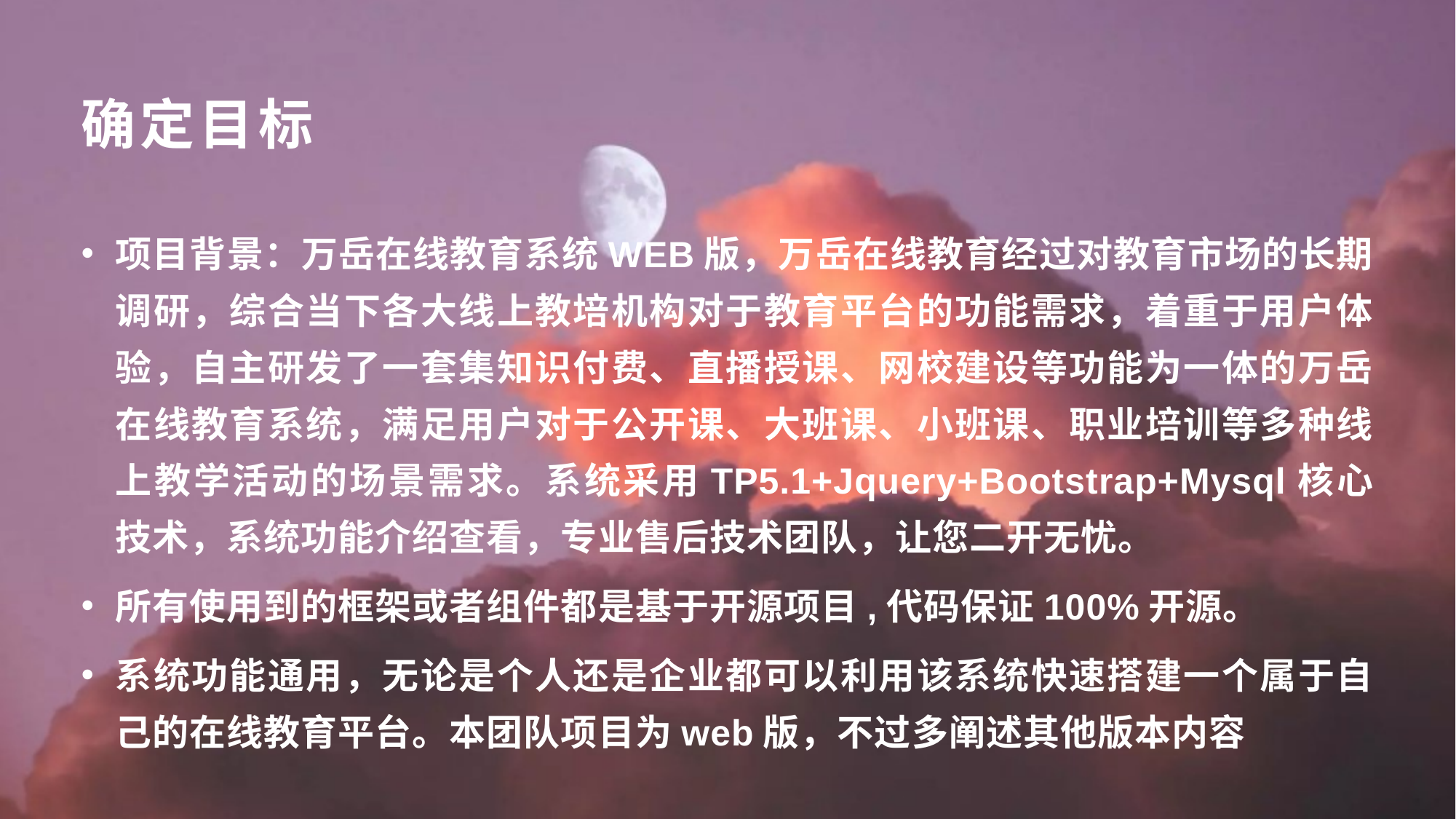

确定目标
项目背景：万岳在线教育系统WEB版，万岳在线教育经过对教育市场的长期调研，综合当下各大线上教培机构对于教育平台的功能需求，着重于用户体验，自主研发了一套集知识付费、直播授课、网校建设等功能为一体的万岳在线教育系统，满足用户对于公开课、大班课、小班课、职业培训等多种线上教学活动的场景需求。系统采用TP5.1+Jquery+Bootstrap+Mysql核心技术，系统功能介绍查看，专业售后技术团队，让您二开无忧。
所有使用到的框架或者组件都是基于开源项目,代码保证100%开源。
系统功能通用，无论是个人还是企业都可以利用该系统快速搭建一个属于自己的在线教育平台。本团队项目为web版，不过多阐述其他版本内容